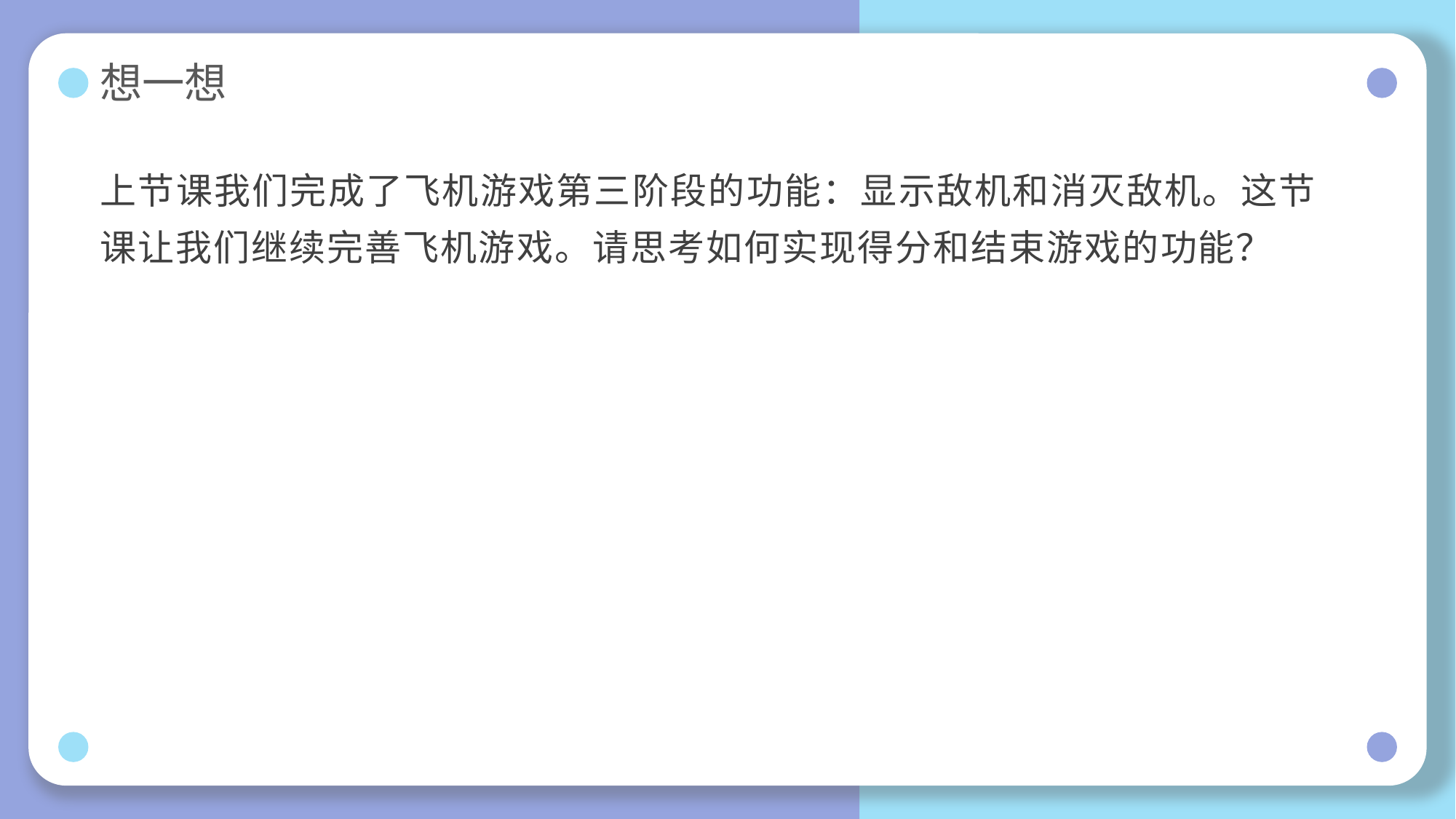

# 想一想
上节课我们完成了飞机游戏第三阶段的功能：显示敌机和消灭敌机。这节课让我们继续完善飞机游戏。请思考如何实现得分和结束游戏的功能？